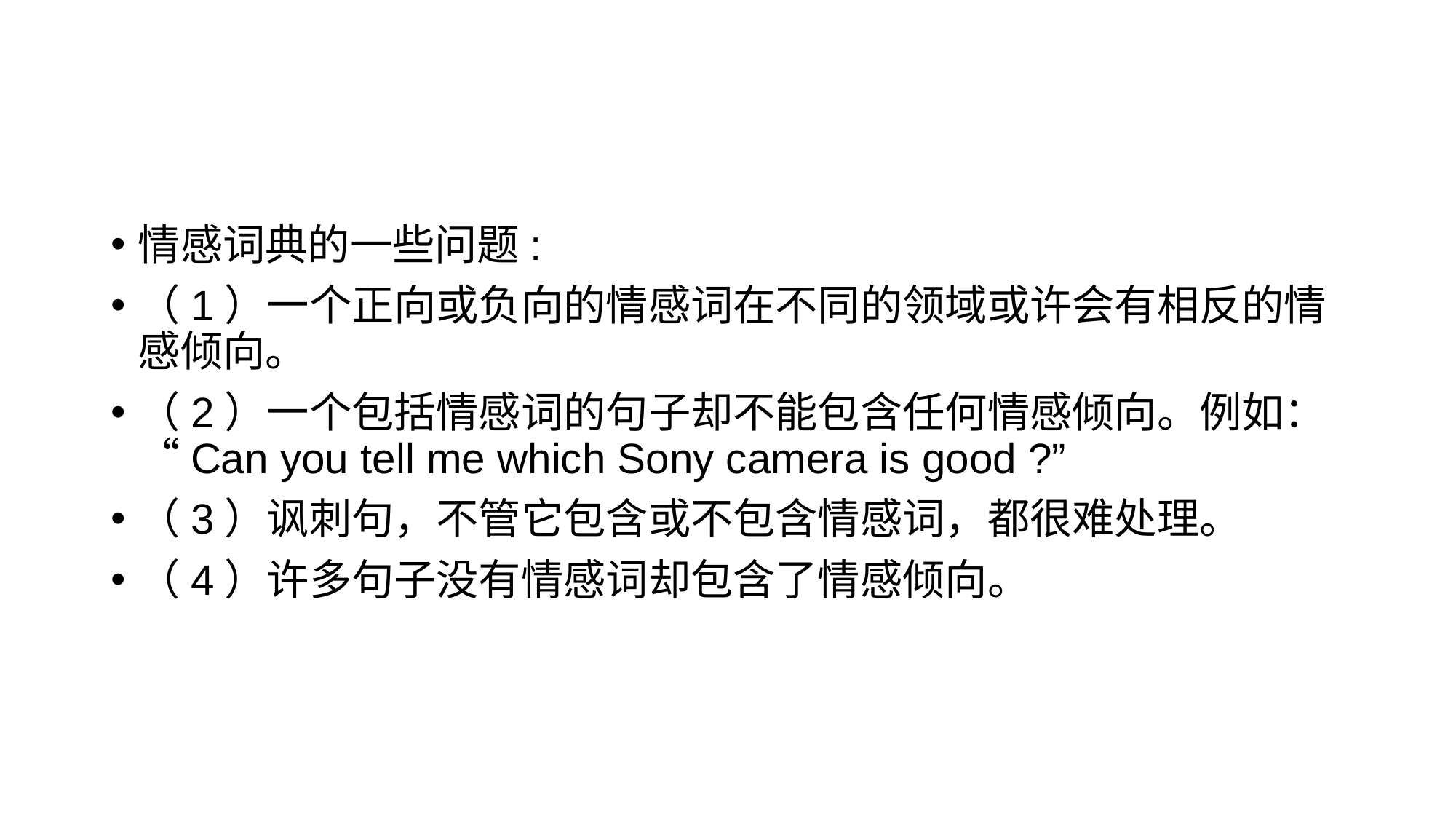

#
情感词典的一些问题:
（1）一个正向或负向的情感词在不同的领域或许会有相反的情感倾向。
（2）一个包括情感词的句子却不能包含任何情感倾向。例如：“Can you tell me which Sony camera is good ?”
（3）讽刺句，不管它包含或不包含情感词，都很难处理。
（4）许多句子没有情感词却包含了情感倾向。